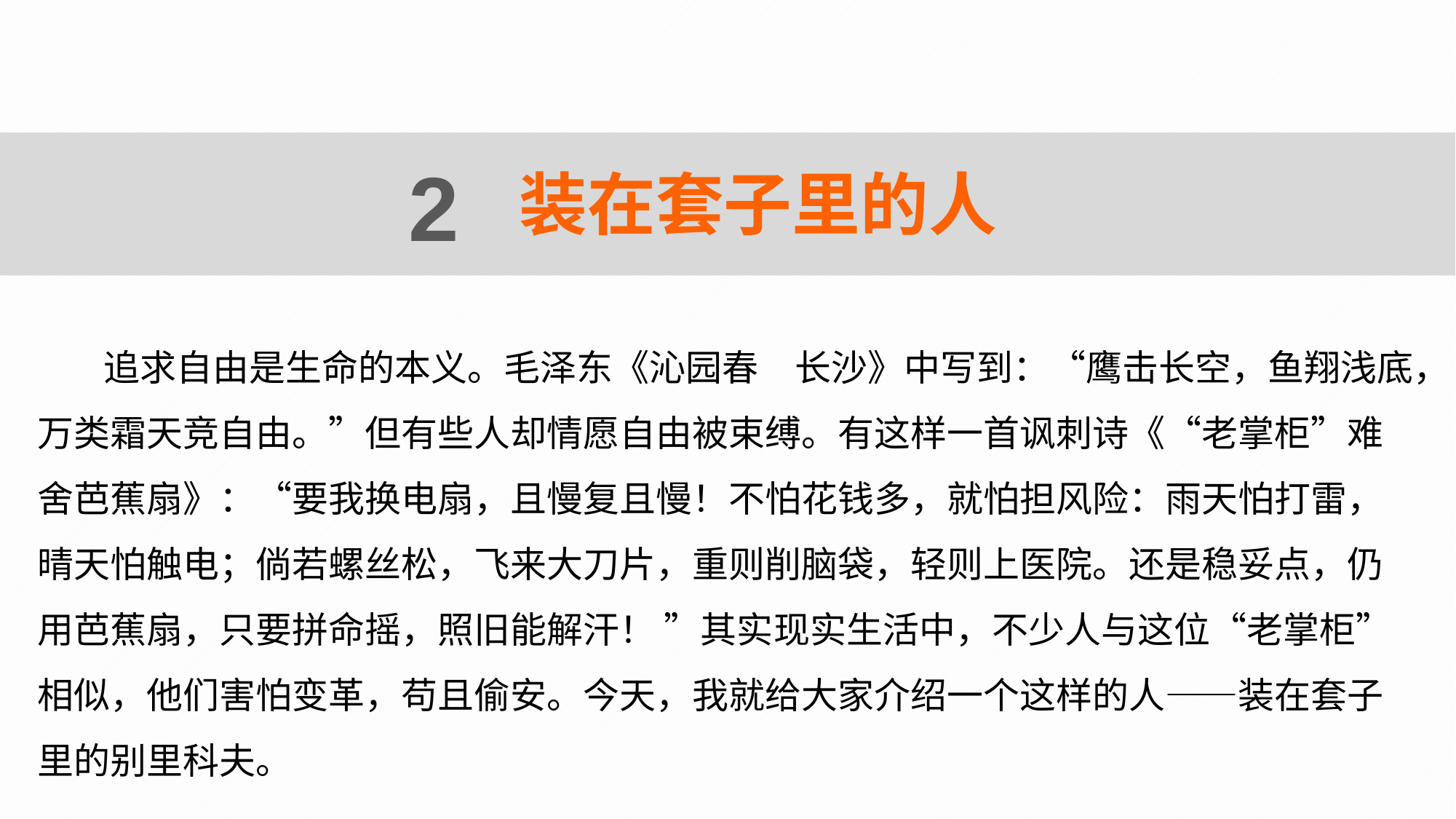

2
装在套子里的人
       追求自由是生命的本义。毛泽东《沁园春　长沙》中写到：“鹰击长空，鱼翔浅底，万类霜天竞自由。”但有些人却情愿自由被束缚。有这样一首讽刺诗《“老掌柜”难舍芭蕉扇》：“要我换电扇，且慢复且慢！不怕花钱多，就怕担风险：雨天怕打雷，晴天怕触电；倘若螺丝松，飞来大刀片，重则削脑袋，轻则上医院。还是稳妥点，仍用芭蕉扇，只要拼命摇，照旧能解汗！ ”其实现实生活中，不少人与这位“老掌柜”相似，他们害怕变革，苟且偷安。今天，我就给大家介绍一个这样的人——装在套子里的别里科夫。